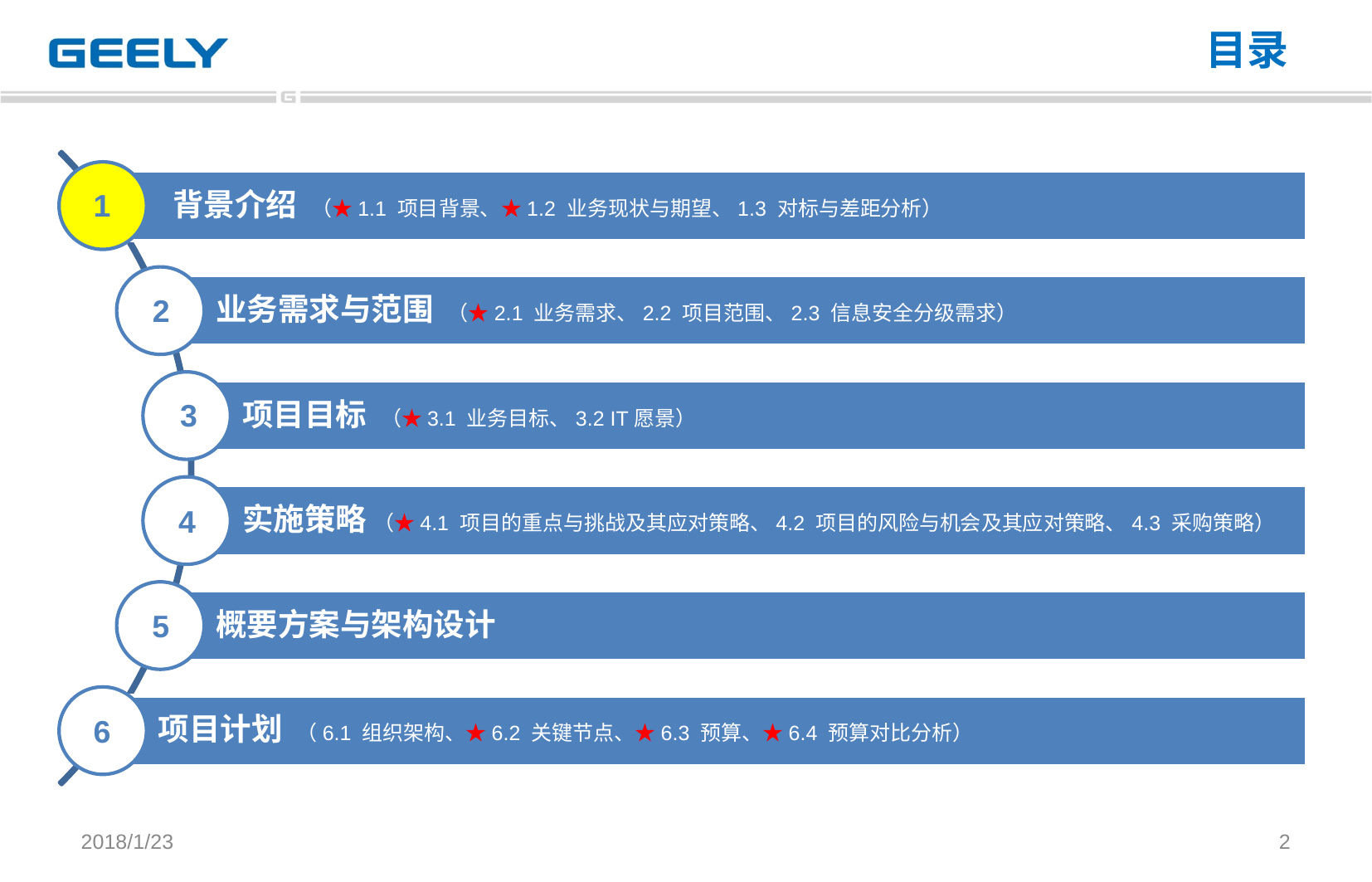

目录
 背景介绍  （★1.1 项目背景、★1.2 业务现状与期望、1.3 对标与差距分析）
业务需求与范围  （★2.1 业务需求、2.2 项目范围、2.3 信息安全分级需求）
项目目标  （★3.1 业务目标、3.2 IT愿景）
实施策略 （★4.1 项目的重点与挑战及其应对策略、4.2 项目的风险与机会及其应对策略、4.3 采购策略）
概要方案与架构设计
项目计划  （6.1 组织架构、★6.2 关键节点、★6.3 预算、★6.4 预算对比分析）
1
2
3
4
5
6
2018/1/23
2